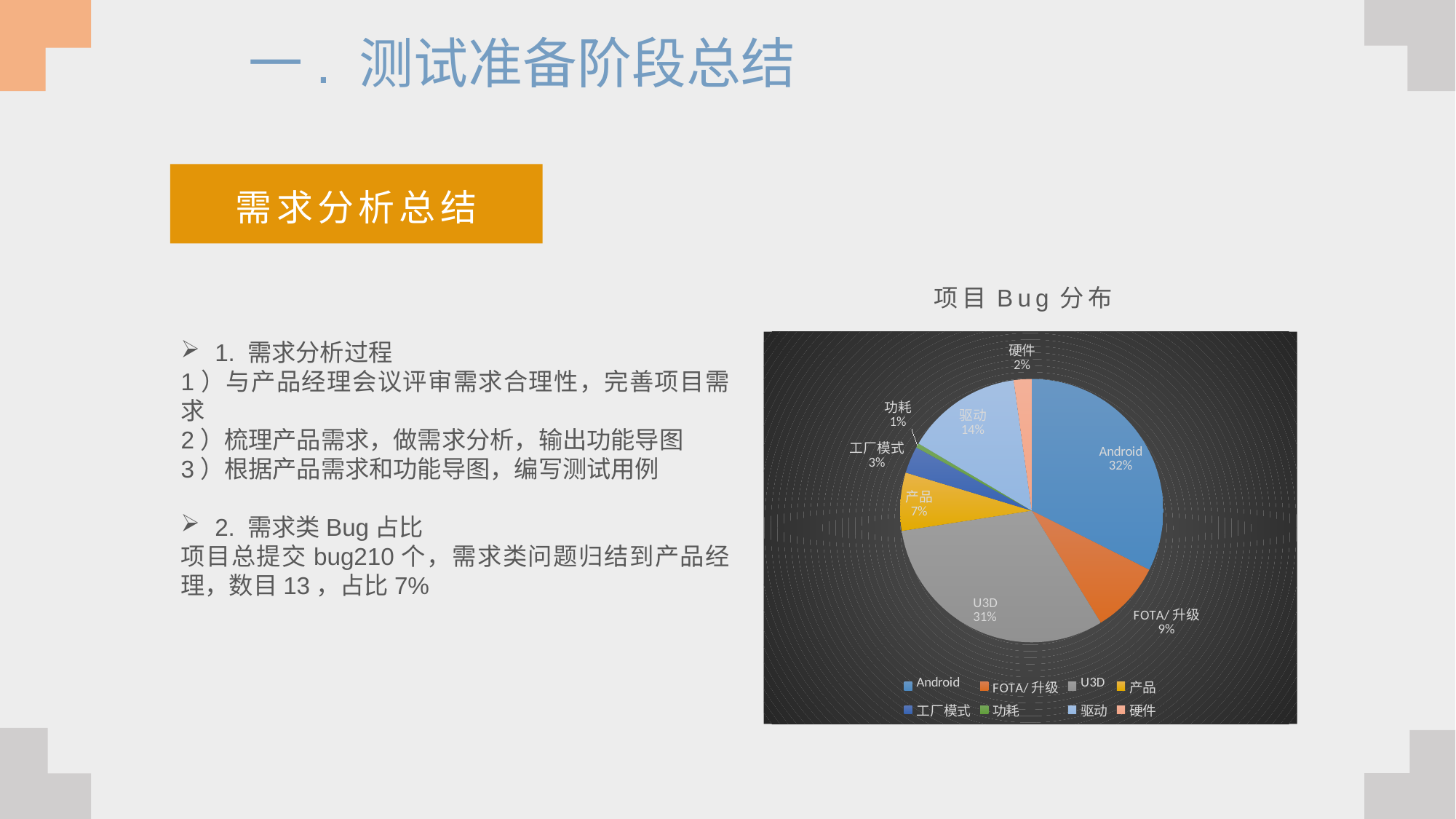

一. 测试准备阶段总结

需求分析总结
项目Bug分布

### Chart

| Category |  |
|---|---|
| Android | 59.0 |
| FOTA/升级 | 16.0 |
| U3D | 57.0 |
| 产品 | 13.0 |
| 工厂模式 | 6.0 |
| 功耗 | 1.0 |
| 驱动 | 26.0 |
| 硬件 | 4.0 |
1. 需求分析过程
1）与产品经理会议评审需求合理性，完善项目需求
2）梳理产品需求，做需求分析，输出功能导图
3）根据产品需求和功能导图，编写测试用例

2. 需求类Bug占比
项目总提交bug210个，需求类问题归结到产品经理，数目13，占比7%